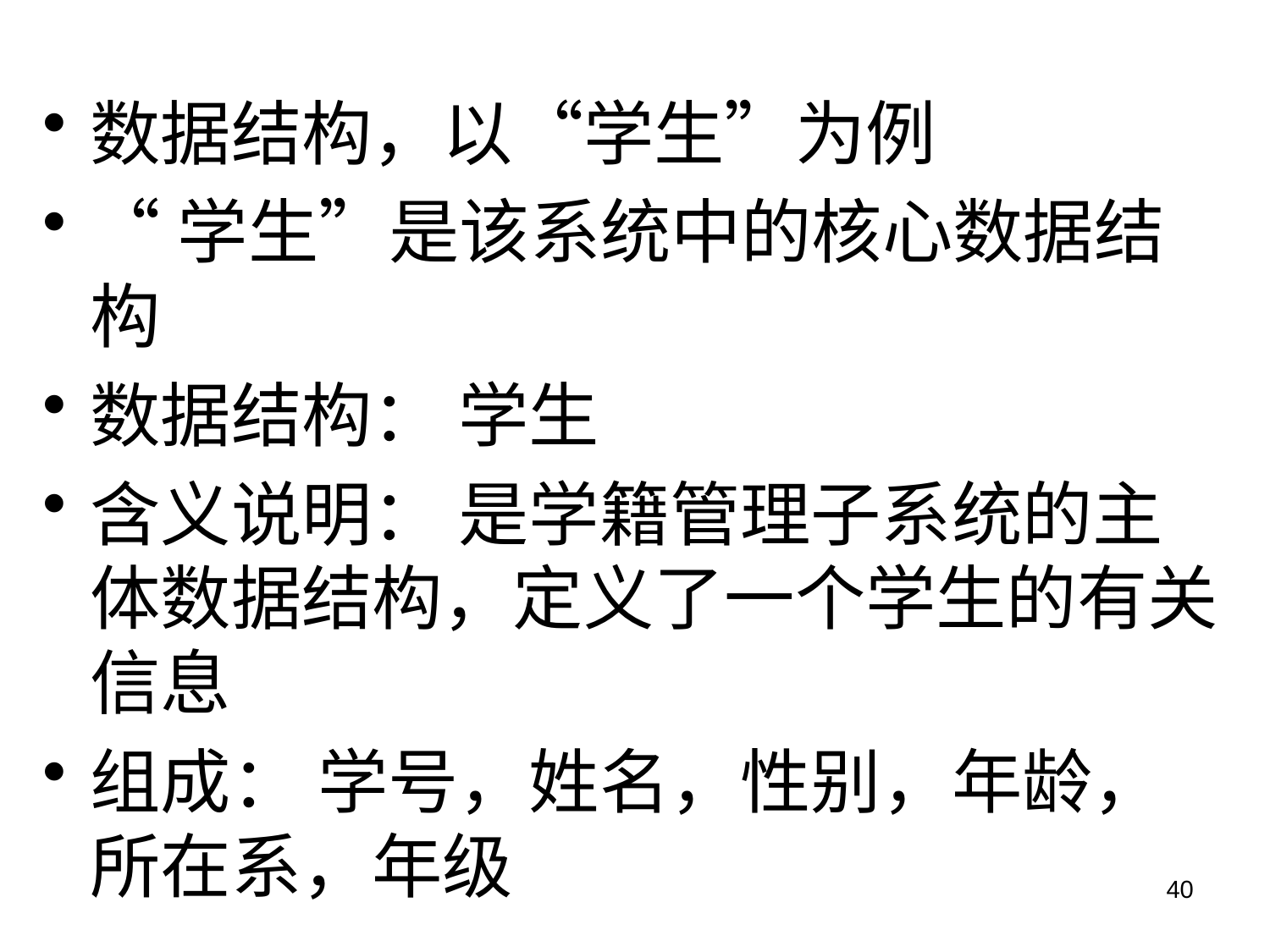

数据结构，以“学生”为例
“学生”是该系统中的核心数据结构
数据结构： 学生
含义说明： 是学籍管理子系统的主体数据结构，定义了一个学生的有关信息
组成： 学号，姓名，性别，年龄，所在系，年级
40